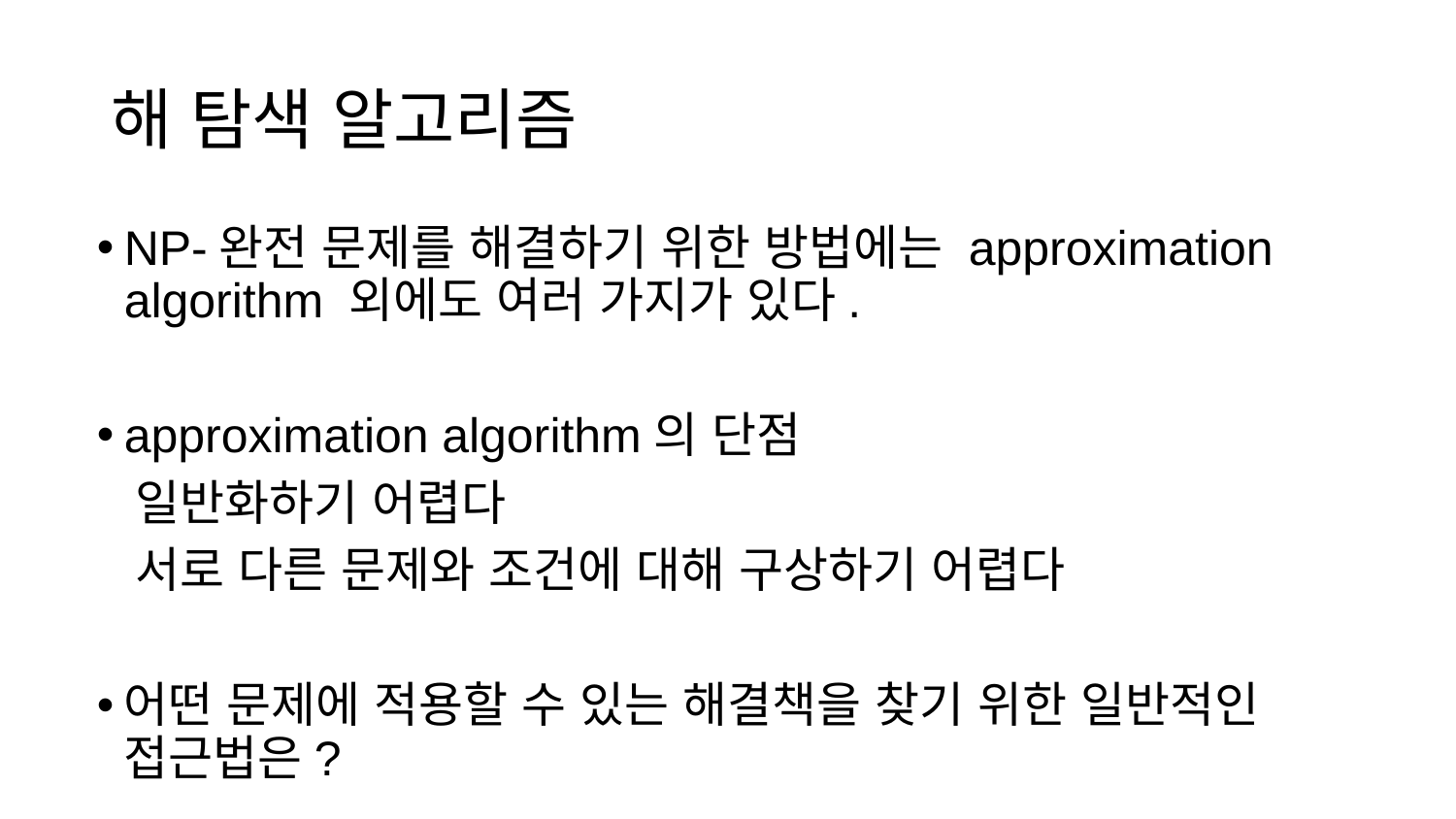

# 해 탐색 알고리즘
NP-완전 문제를 해결하기 위한 방법에는 approximation algorithm 외에도 여러 가지가 있다.

approximation algorithm의 단점
  일반화하기 어렵다
  서로 다른 문제와 조건에 대해 구상하기 어렵다

어떤 문제에 적용할 수 있는 해결책을 찾기 위한 일반적인 접근법은?